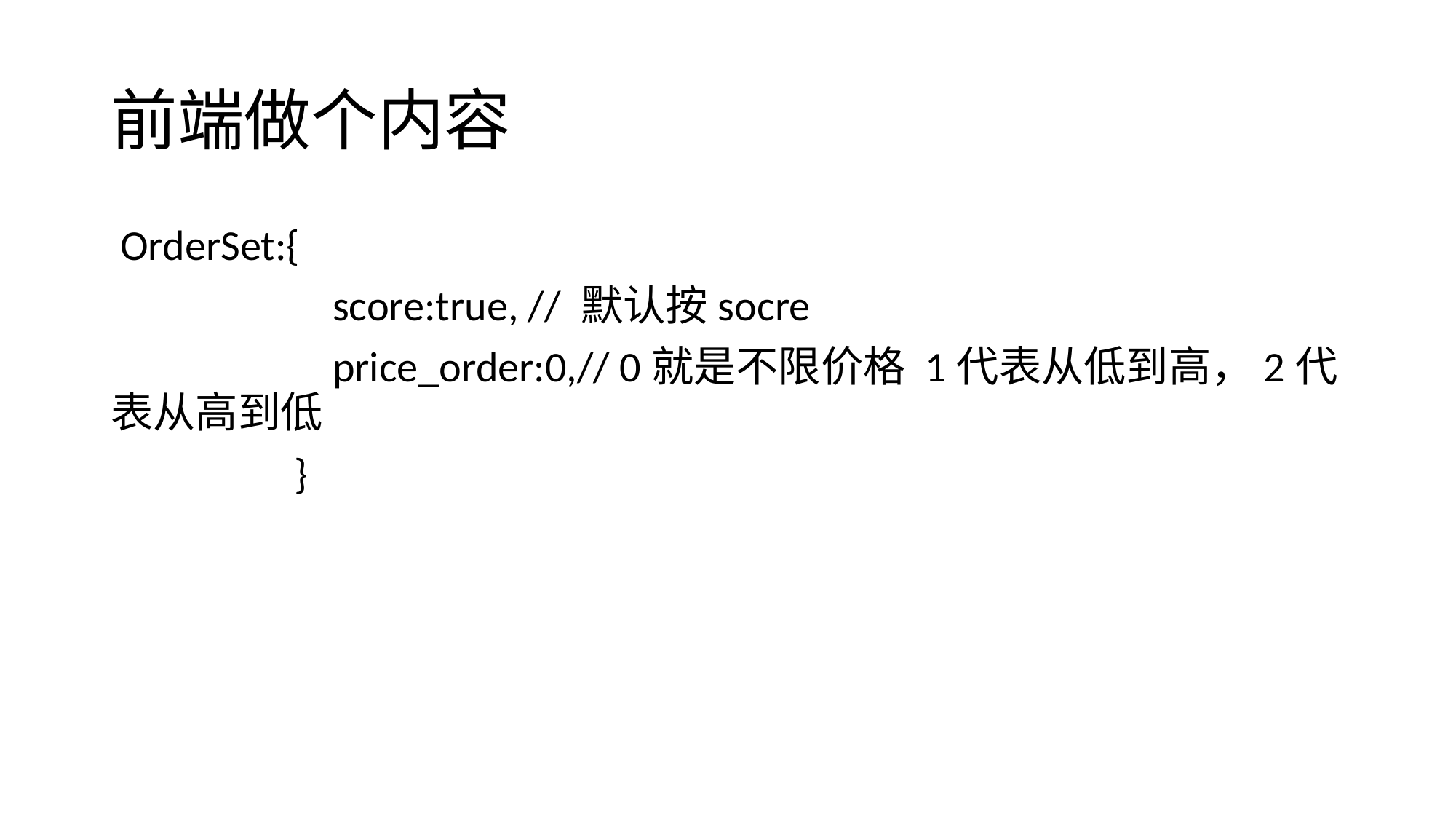

# 前端做个内容
 OrderSet:{
                       score:true, // 默认按socre
                       price_order:0,// 0就是不限价格 1代表从低到高，2代表从高到低
                   }